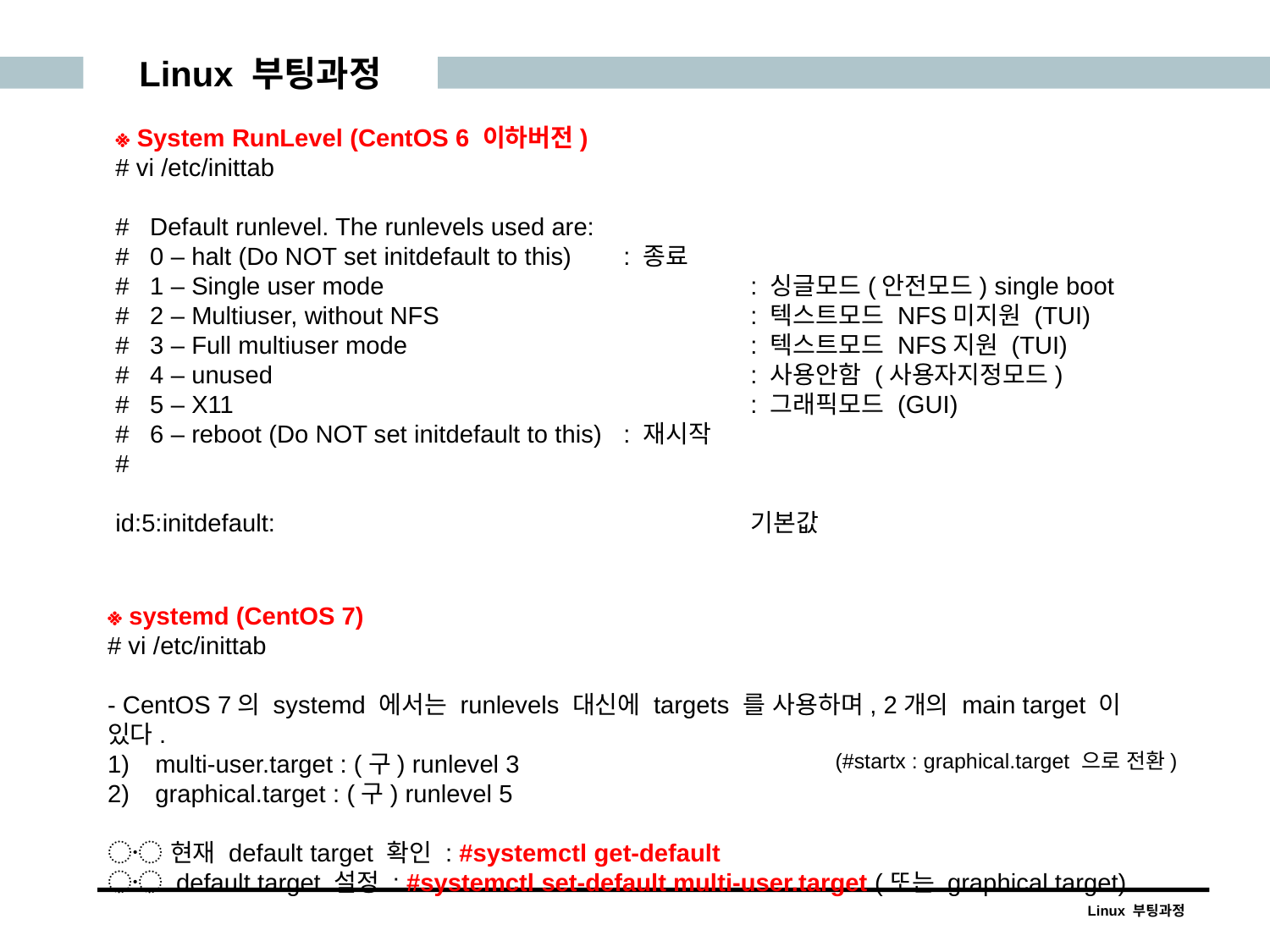

Linux 부팅과정

※ System RunLevel (CentOS 6 이하버전)
# vi /etc/inittab

#   Default runlevel. The runlevels used are:
#   0 – halt (Do NOT set initdefault to this) 	: 종료
#   1 – Single user mode			: 싱글모드(안전모드) single boot
#   2 – Multiuser, without NFS 			: 텍스트모드 NFS미지원 (TUI)
#   3 – Full multiuser mode			: 텍스트모드 NFS지원 (TUI)
#   4 – unused				: 사용안함 (사용자지정모드)
#   5 – X11					: 그래픽모드 (GUI)
#   6 – reboot (Do NOT set initdefault to this)	: 재시작
#

id:5:initdefault:				기본값
※ systemd (CentOS 7)
# vi /etc/inittab

- CentOS 7의 systemd 에서는 runlevels 대신에 targets 를 사용하며, 2개의 main target 이 있다.
multi-user.target : (구) runlevel 3
graphical.target : (구) runlevel 5

〮 현재 default target 확인 : #systemctl get-default
〮 default target 설정 : #systemctl set-default multi-user.target (또는 graphical.target)
(#startx : graphical.target 으로 전환)

Linux 부팅과정